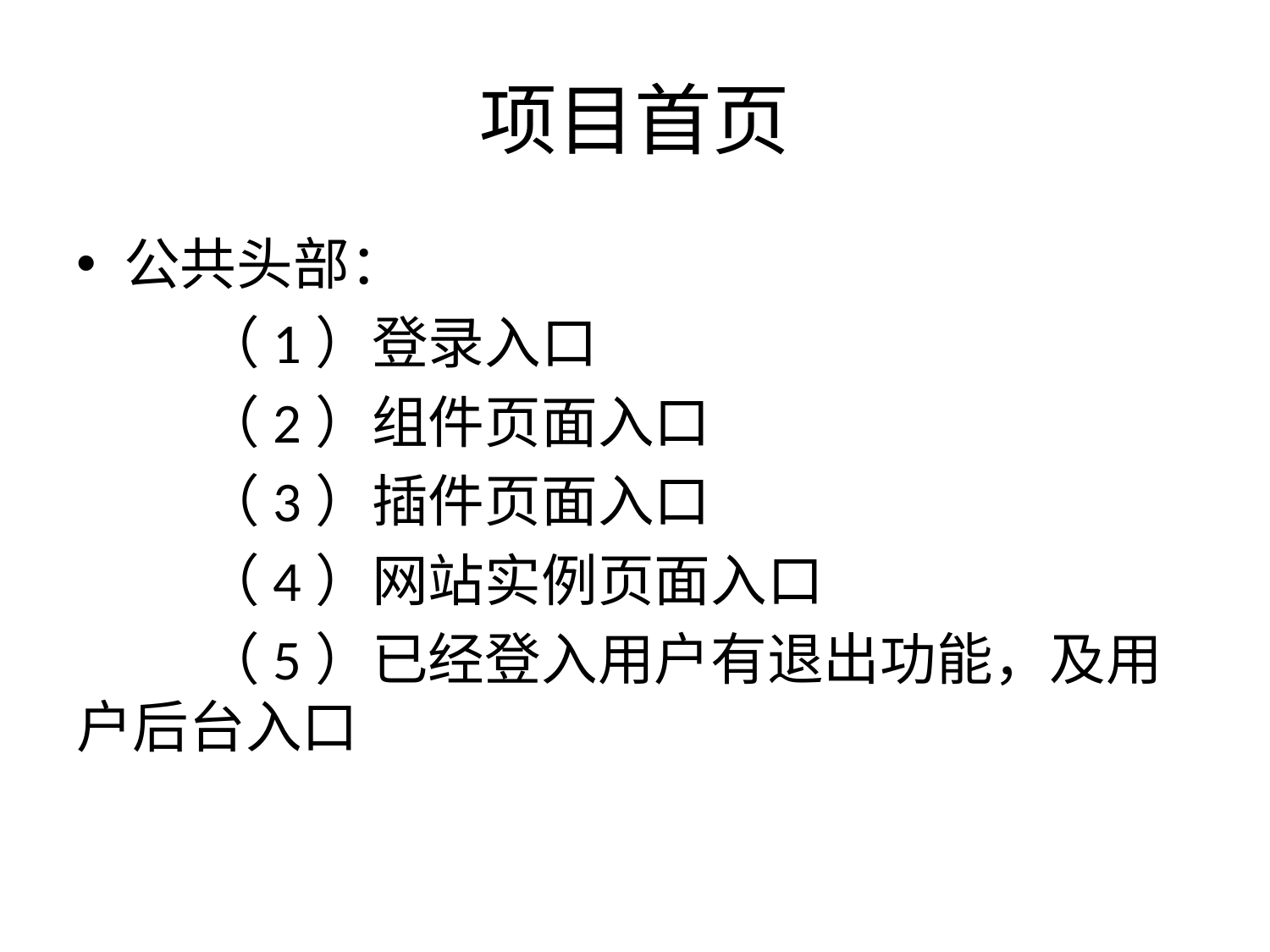

# 项目首页
公共头部：
	（1）登录入口
	（2）组件页面入口
	（3）插件页面入口
	（4）网站实例页面入口
	（5）已经登入用户有退出功能，及用户后台入口